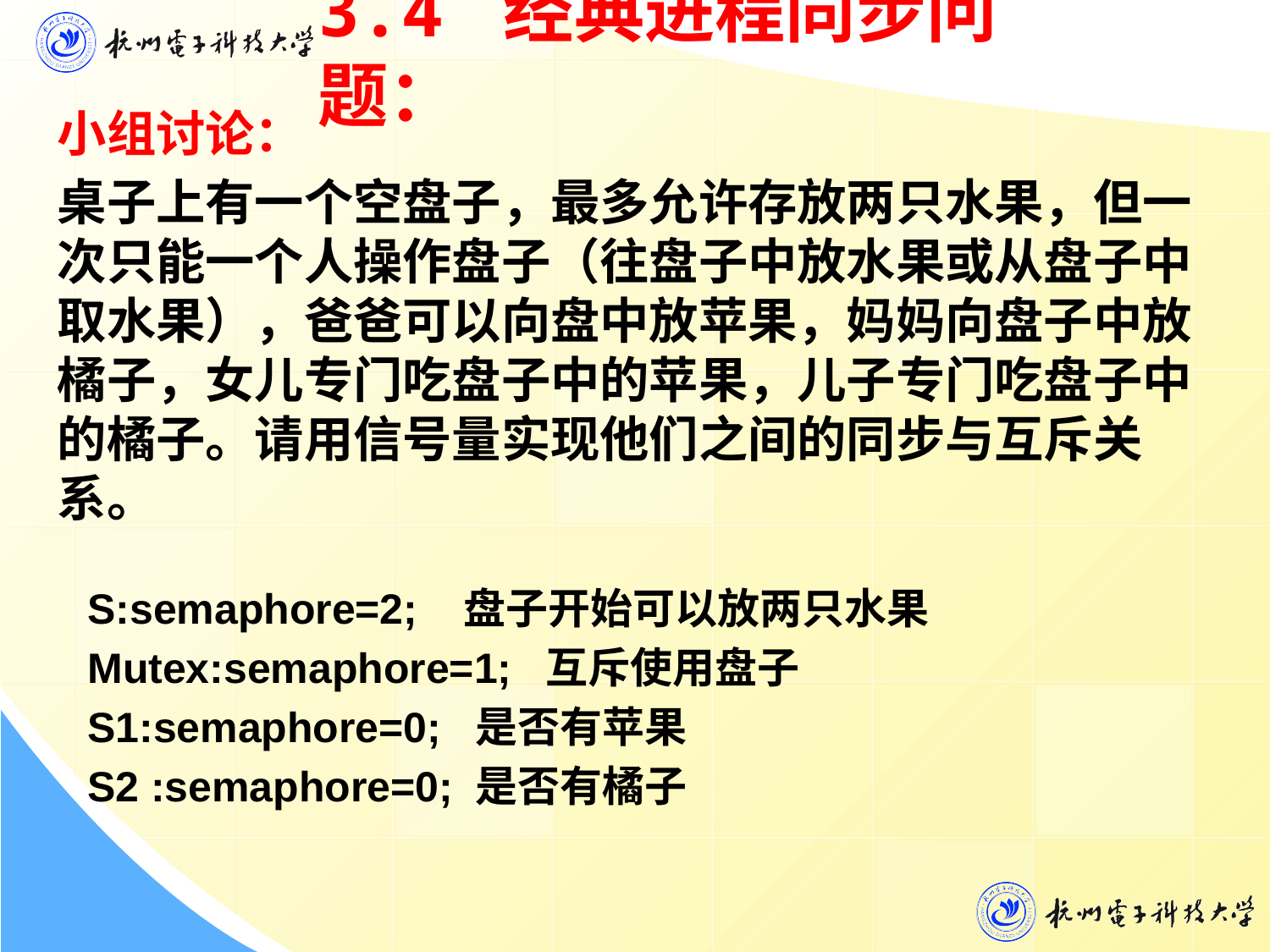

3.4 经典进程同步问题：
小组讨论：
桌子上有一个空盘子，最多允许存放两只水果，但一次只能一个人操作盘子（往盘子中放水果或从盘子中取水果），爸爸可以向盘中放苹果，妈妈向盘子中放橘子，女儿专门吃盘子中的苹果，儿子专门吃盘子中的橘子。请用信号量实现他们之间的同步与互斥关系。

S:semaphore=2;   盘子开始可以放两只水果
Mutex:semaphore=1;  互斥使用盘子
S1:semaphore=0;  是否有苹果
S2 :semaphore=0; 是否有橘子